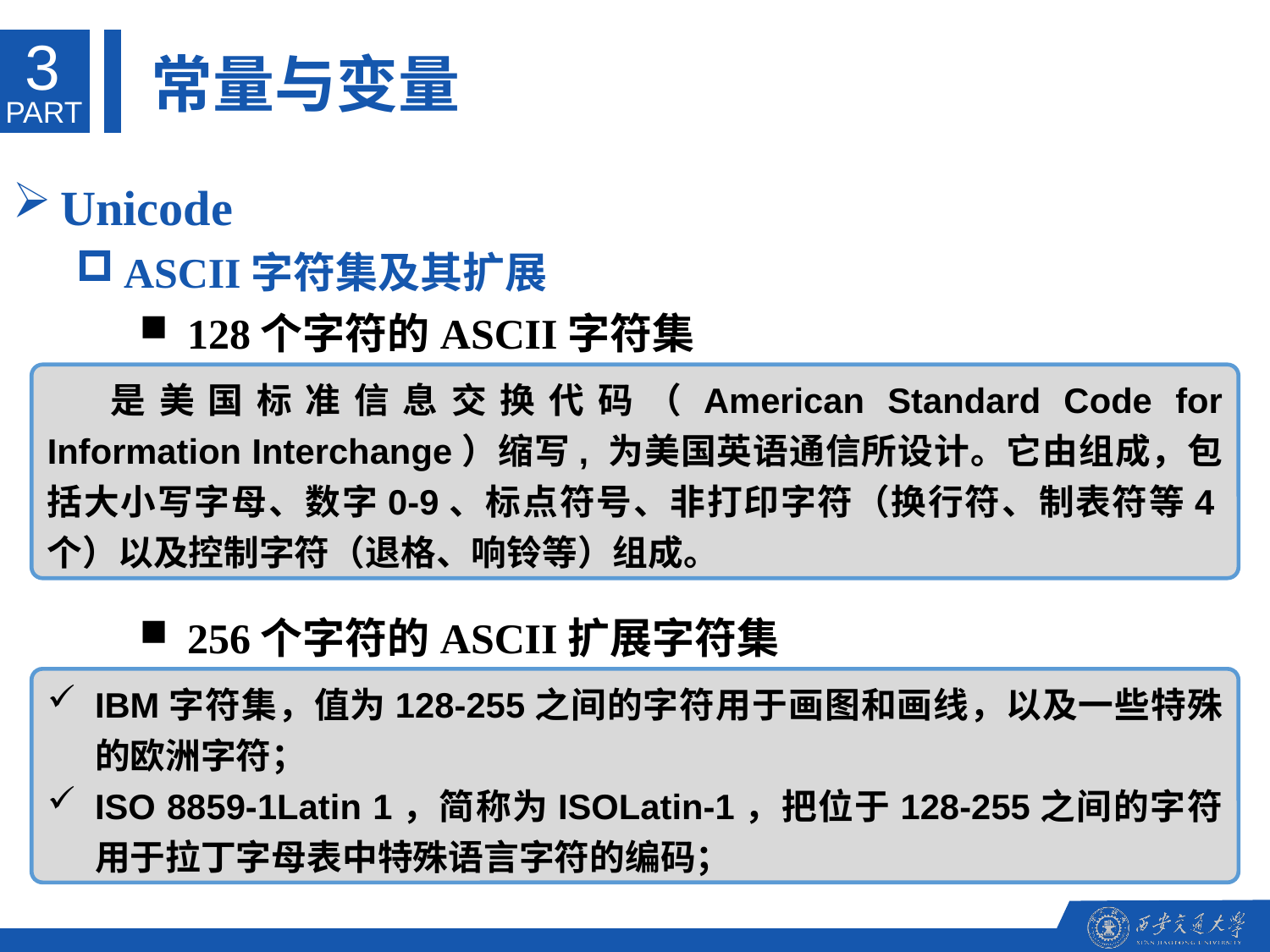

3
常量与变量
PART
Unicode
ASCII字符集及其扩展
128个字符的ASCII字符集

256个字符的ASCII扩展字符集

是美国标准信息交换代码（American Standard Code for Information Interchange）缩写, 为美国英语通信所设计。它由组成，包括大小写字母、数字0-9、标点符号、非打印字符（换行符、制表符等4个）以及控制字符（退格、响铃等）组成。
IBM字符集，值为128-255之间的字符用于画图和画线，以及一些特殊的欧洲字符；
ISO 8859-1Latin 1，简称为ISOLatin-1，把位于128-255之间的字符用于拉丁字母表中特殊语言字符的编码；